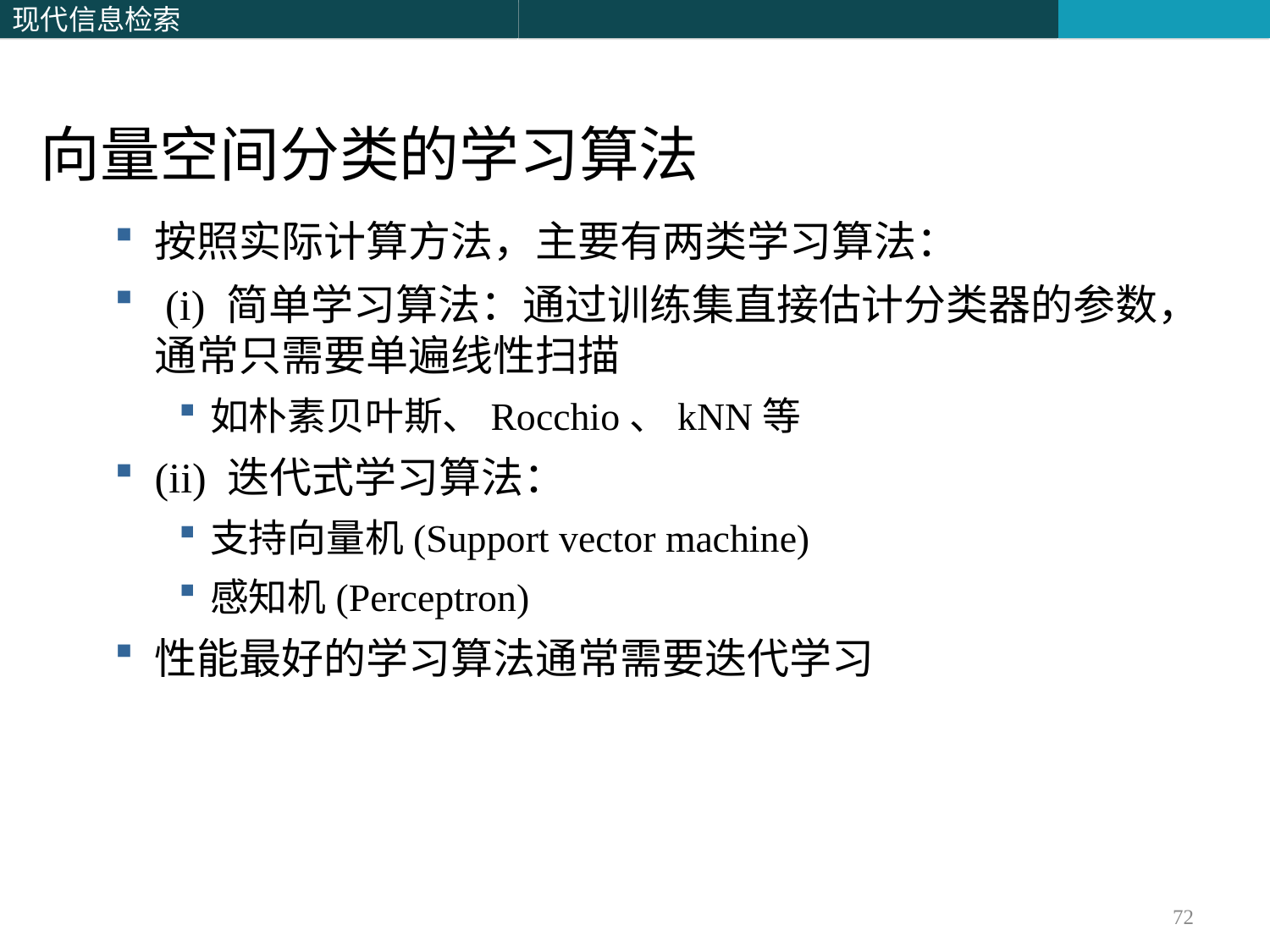

向量空间分类的学习算法

按照实际计算方法，主要有两类学习算法：
 (i) 简单学习算法：通过训练集直接估计分类器的参数，通常只需要单遍线性扫描
如朴素贝叶斯、Rocchio、kNN等
(ii) 迭代式学习算法：
支持向量机(Support vector machine)
感知机(Perceptron)
性能最好的学习算法通常需要迭代学习
72